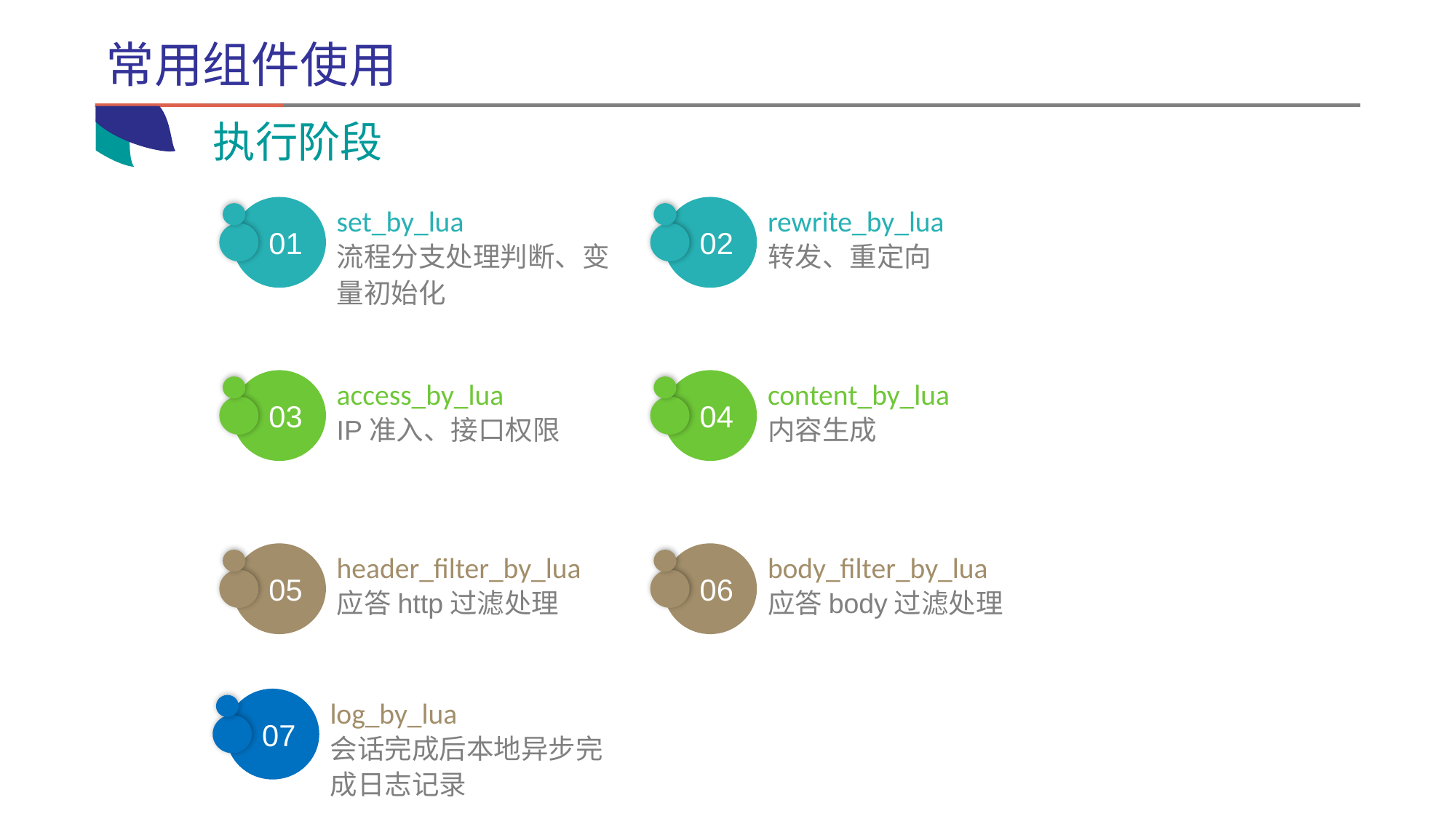

常用组件使用

执行阶段

set_by_lua
01

流程分支处理判断、变量初始化
rewrite_by_lua
02

转发、重定向
access_by_lua
03

IP准入、接口权限
content_by_lua
04

内容生成
header_filter_by_lua
05

应答http过滤处理
body_filter_by_lua
06

应答body过滤处理
log_by_lua
07

会话完成后本地异步完成日志记录